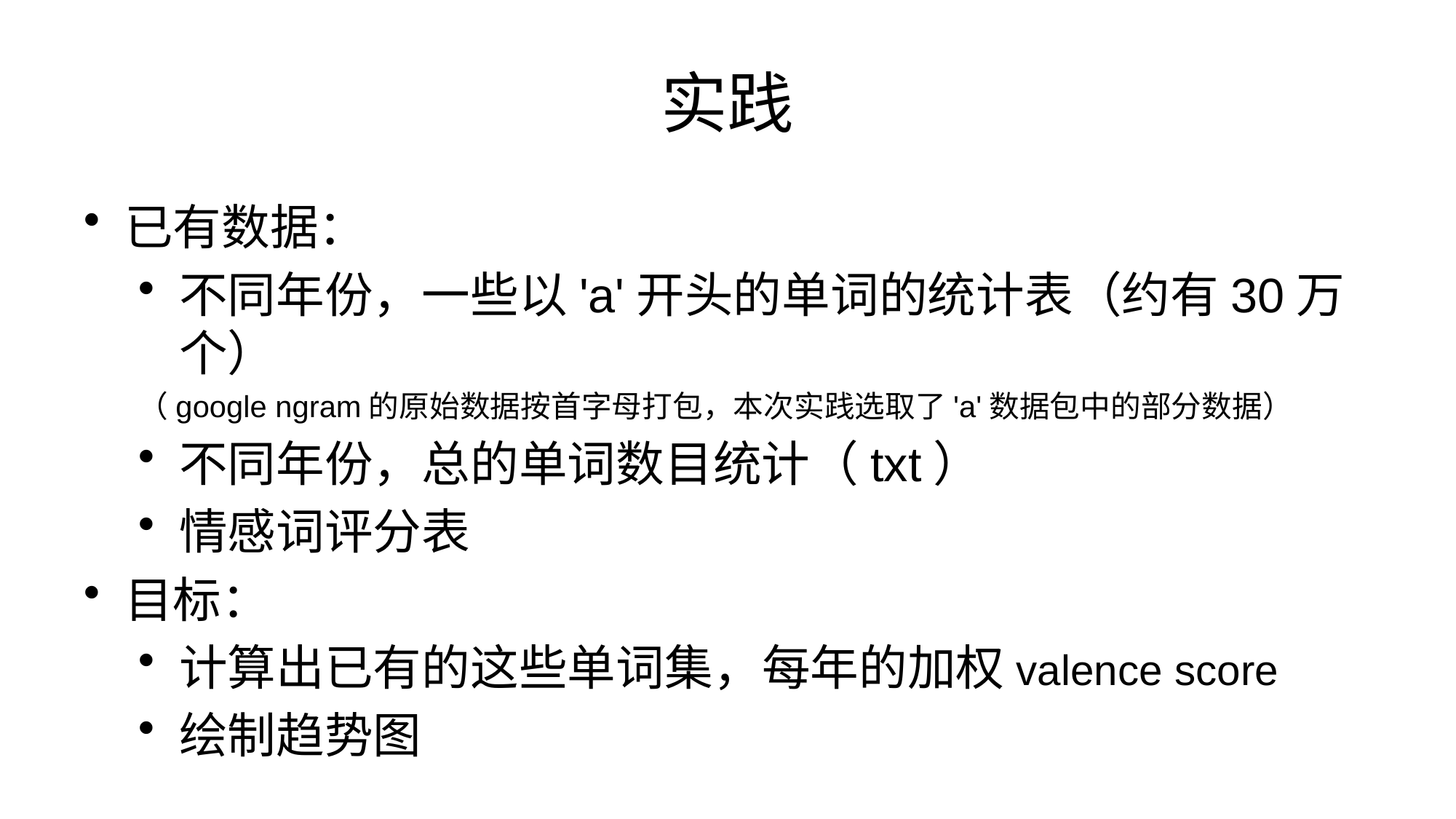

# 实践
已有数据：
不同年份，一些以'a'开头的单词的统计表（约有30万个）
（google ngram的原始数据按首字母打包，本次实践选取了'a'数据包中的部分数据）
不同年份，总的单词数目统计（txt）
情感词评分表
目标：
计算出已有的这些单词集，每年的加权valence score
绘制趋势图